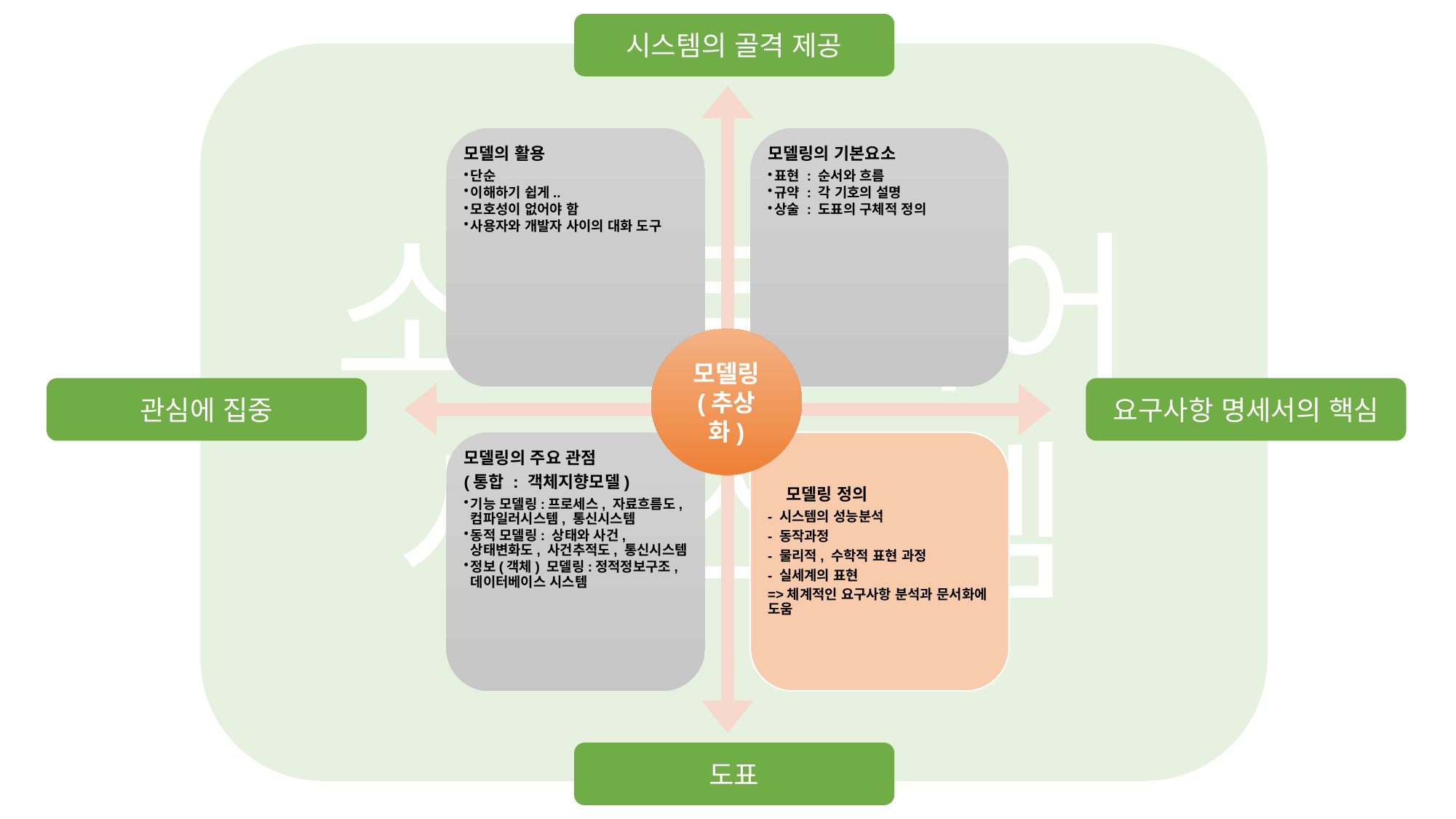

시스템의 골격 제공
소프트웨어
시  스  템
모델의 활용
단순
이해하기 쉽게..
모호성이 없어야 함
사용자와 개발자 사이의 대화 도구
모델링의 기본요소
표현 : 순서와 흐름
규약 : 각 기호의 설명
상술 : 도표의 구체적 정의
모델링의 주요 관점
(통합 : 객체지향모델)
기능 모델링:프로세스, 자료흐름도, 컴파일러시스템, 통신시스템
동적 모델링: 상태와 사건, 상태변화도, 사건추적도, 통신시스템
정보(객체) 모델링:정적정보구조, 데이터베이스 시스템
   모델링 정의
- 시스템의 성능분석
- 동작과정
- 물리적, 수학적 표현 과정
- 실세계의 표현
=>체계적인 요구사항 분석과 문서화에 도움

모델링
(추상화)
관심에 집중
요구사항 명세서의 핵심
도표